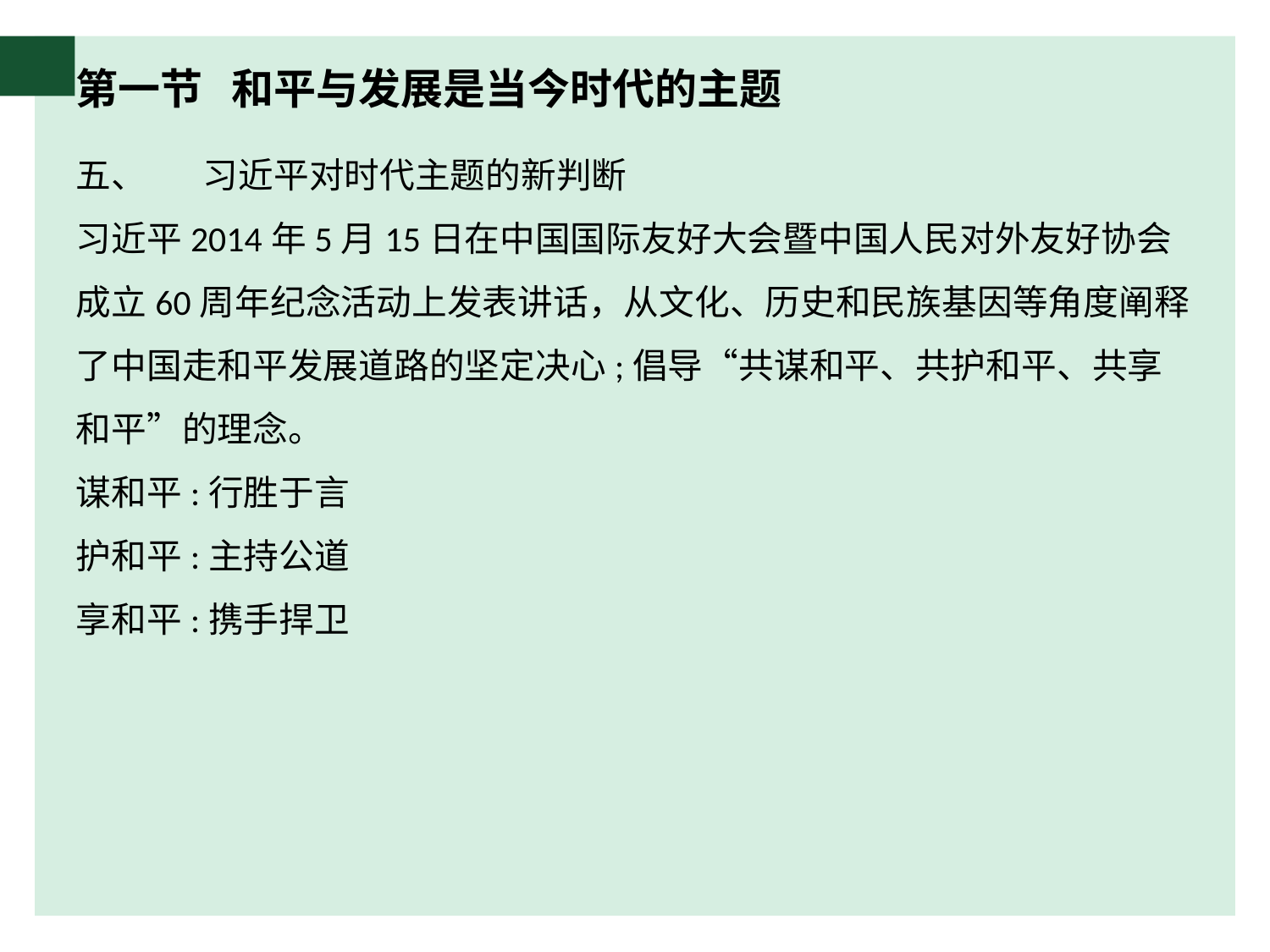

# 第一节   和平与发展是当今时代的主题
五、	习近平对时代主题的新判断
习近平2014年5月15日在中国国际友好大会暨中国人民对外友好协会成立60周年纪念活动上发表讲话，从文化、历史和民族基因等角度阐释了中国走和平发展道路的坚定决心;倡导“共谋和平、共护和平、共享和平”的理念。
谋和平:行胜于言
护和平:主持公道
享和平:携手捍卫